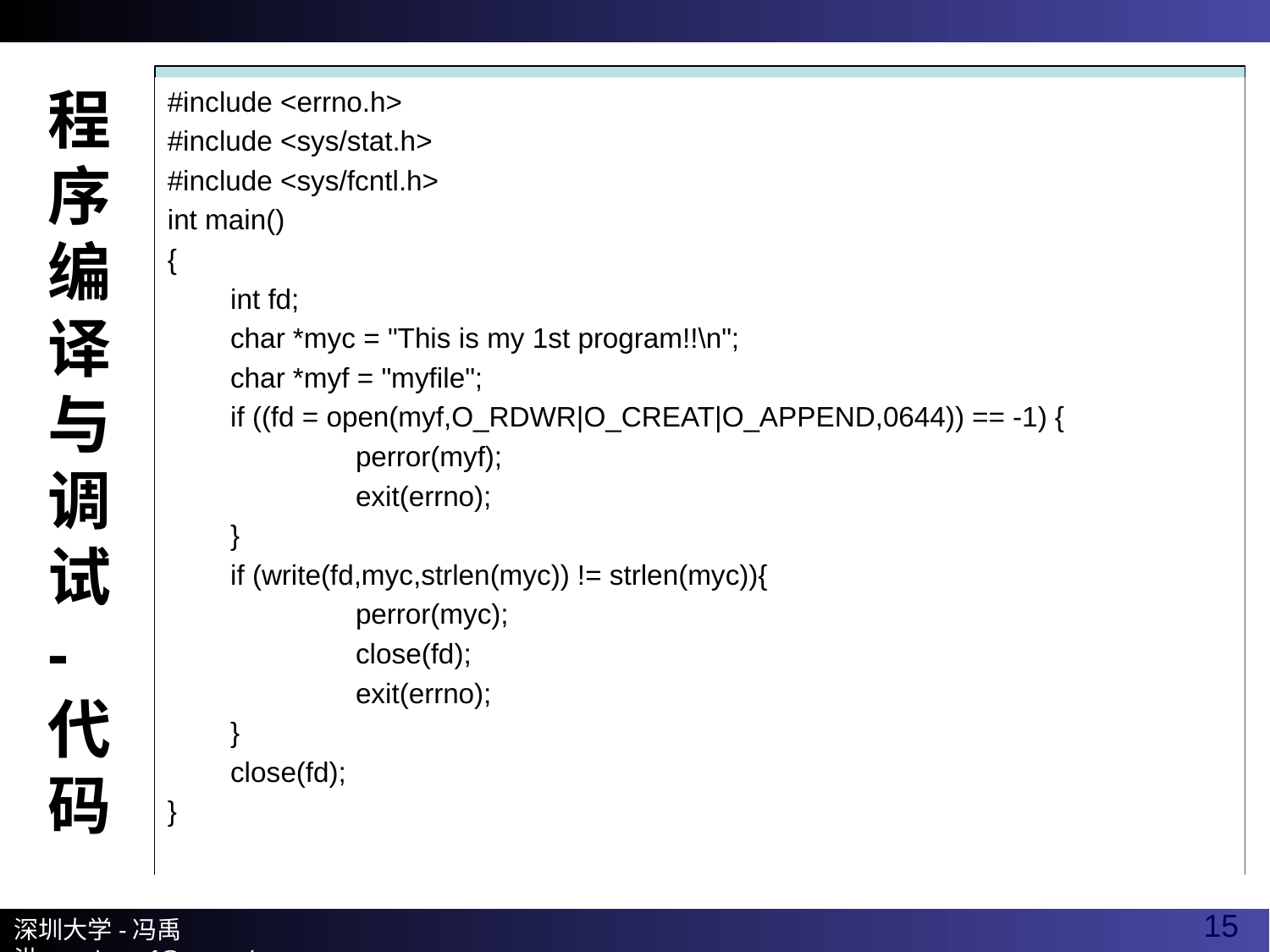

# 程序编译与调试 - 代码

#include <errno.h>
#include <sys/stat.h>
#include <sys/fcntl.h>
int main()
{
        int fd;
        char *myc = "This is my 1st program!!\n";
        char *myf = "myfile";
        if ((fd = open(myf,O_RDWR|O_CREAT|O_APPEND,0644)) == -1) {
                        perror(myf);
                        exit(errno);
        }
        if (write(fd,myc,strlen(myc)) != strlen(myc)){
                        perror(myc);
                        close(fd);
                        exit(errno);
        }
        close(fd);
}